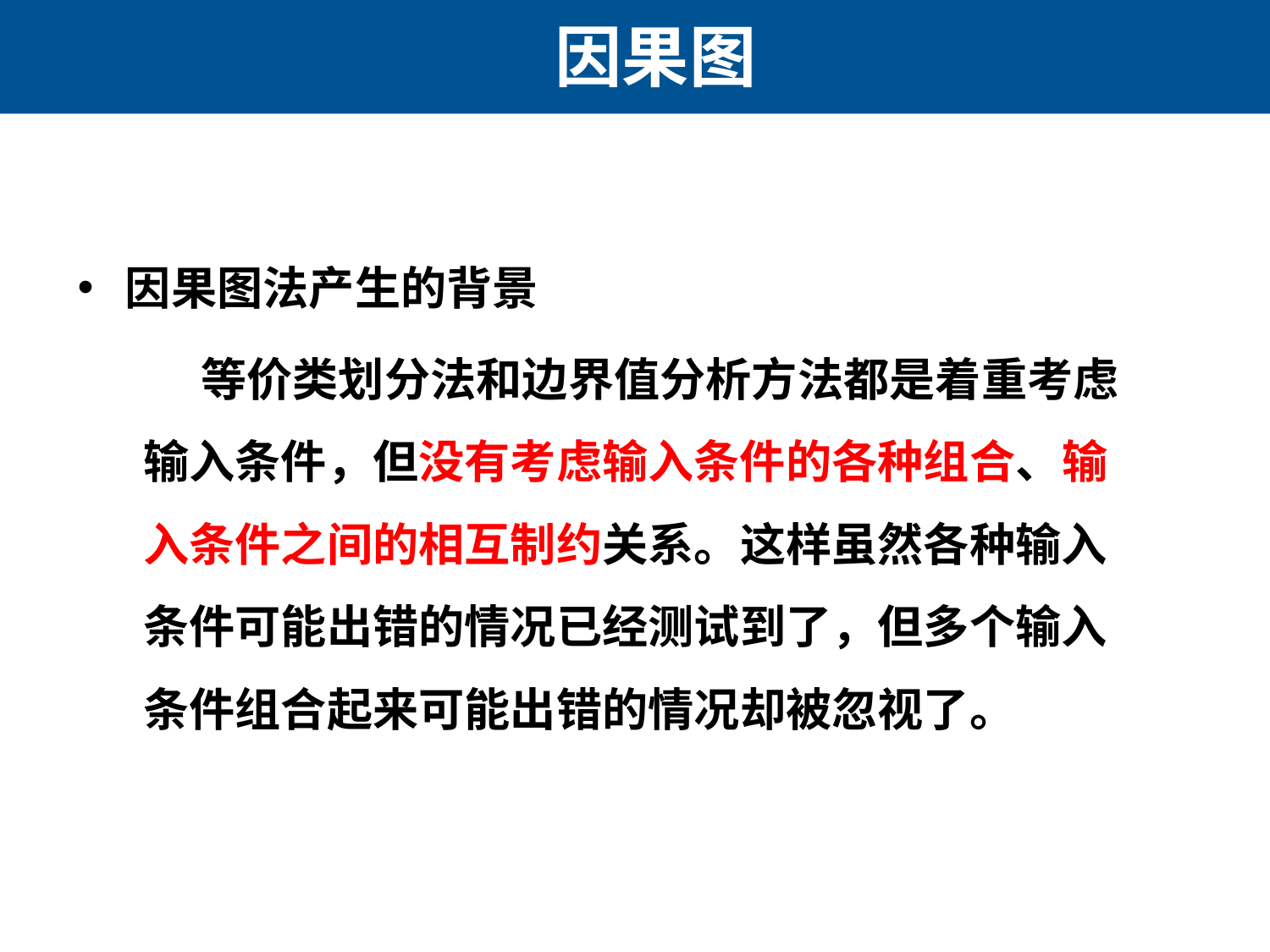

# 因果图
因果图法产生的背景
     等价类划分法和边界值分析方法都是着重考虑输入条件，但没有考虑输入条件的各种组合、输入条件之间的相互制约关系。这样虽然各种输入条件可能出错的情况已经测试到了，但多个输入条件组合起来可能出错的情况却被忽视了。